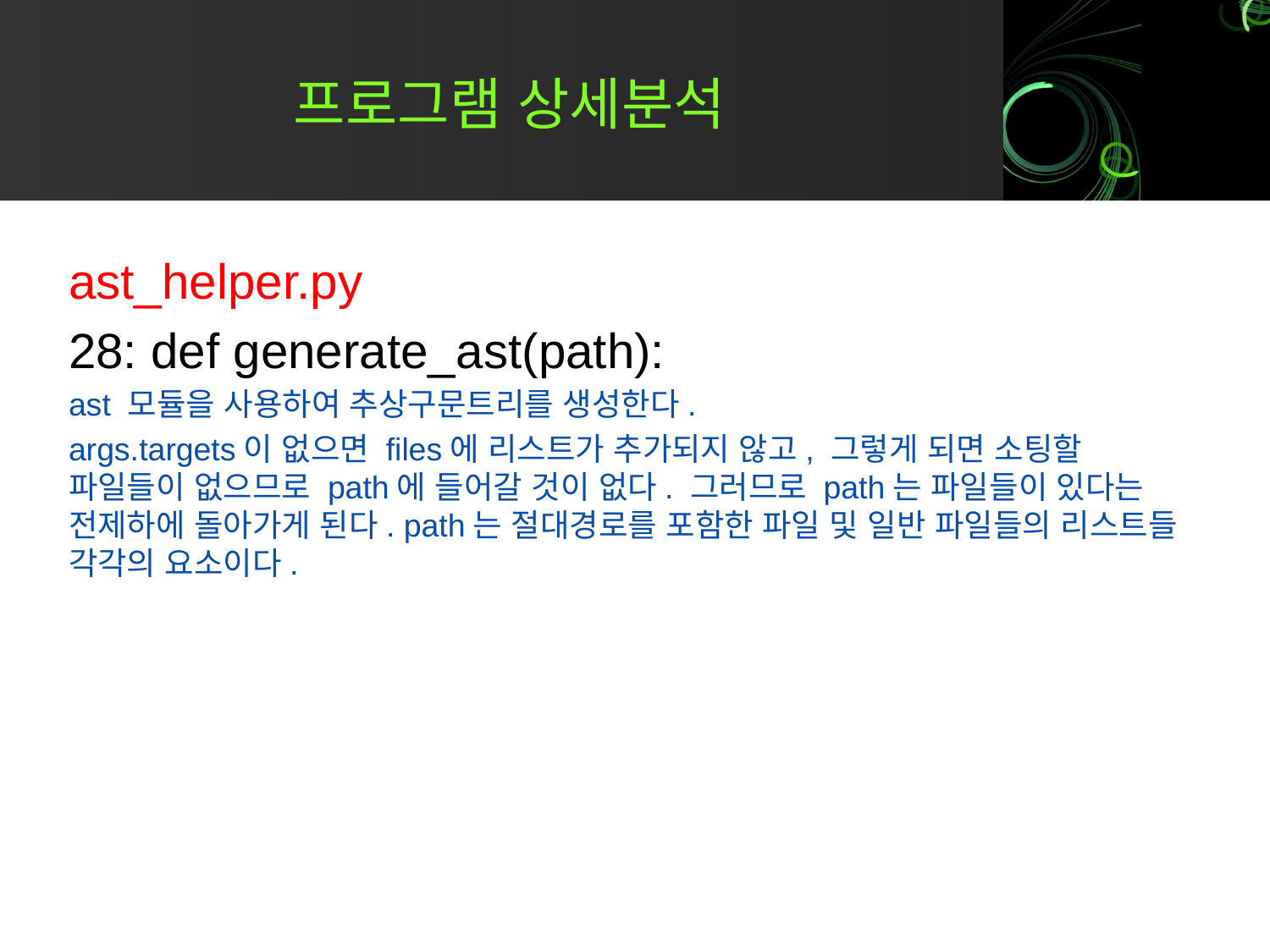

# 프로그램 상세분석

ast_helper.py
28: def generate_ast(path):
ast 모듈을 사용하여 추상구문트리를 생성한다.
args.targets이 없으면 files에 리스트가 추가되지 않고, 그렇게 되면 소팅할 파일들이 없으므로 path에 들어갈 것이 없다. 그러므로 path는 파일들이 있다는 전제하에 돌아가게 된다. path는 절대경로를 포함한 파일 및 일반 파일들의 리스트들 각각의 요소이다.